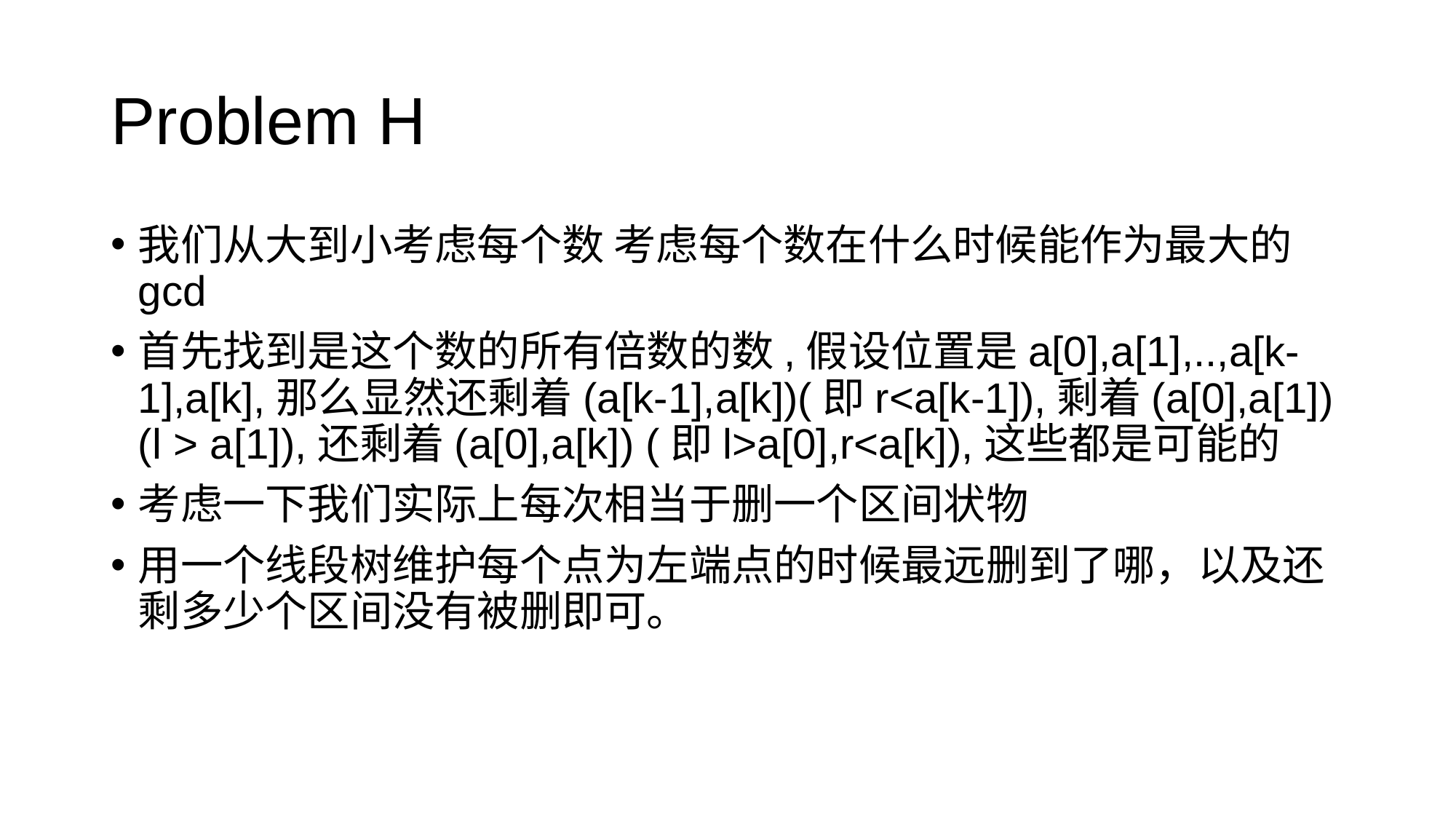

# Problem H
我们从大到小考虑每个数 考虑每个数在什么时候能作为最大的gcd
首先找到是这个数的所有倍数的数,假设位置是a[0],a[1],..,a[k-1],a[k],那么显然还剩着(a[k-1],a[k])(即r<a[k-1]),剩着(a[0],a[1])(l > a[1]),还剩着(a[0],a[k]) (即l>a[0],r<a[k]),这些都是可能的
考虑一下我们实际上每次相当于删一个区间状物
用一个线段树维护每个点为左端点的时候最远删到了哪，以及还剩多少个区间没有被删即可。